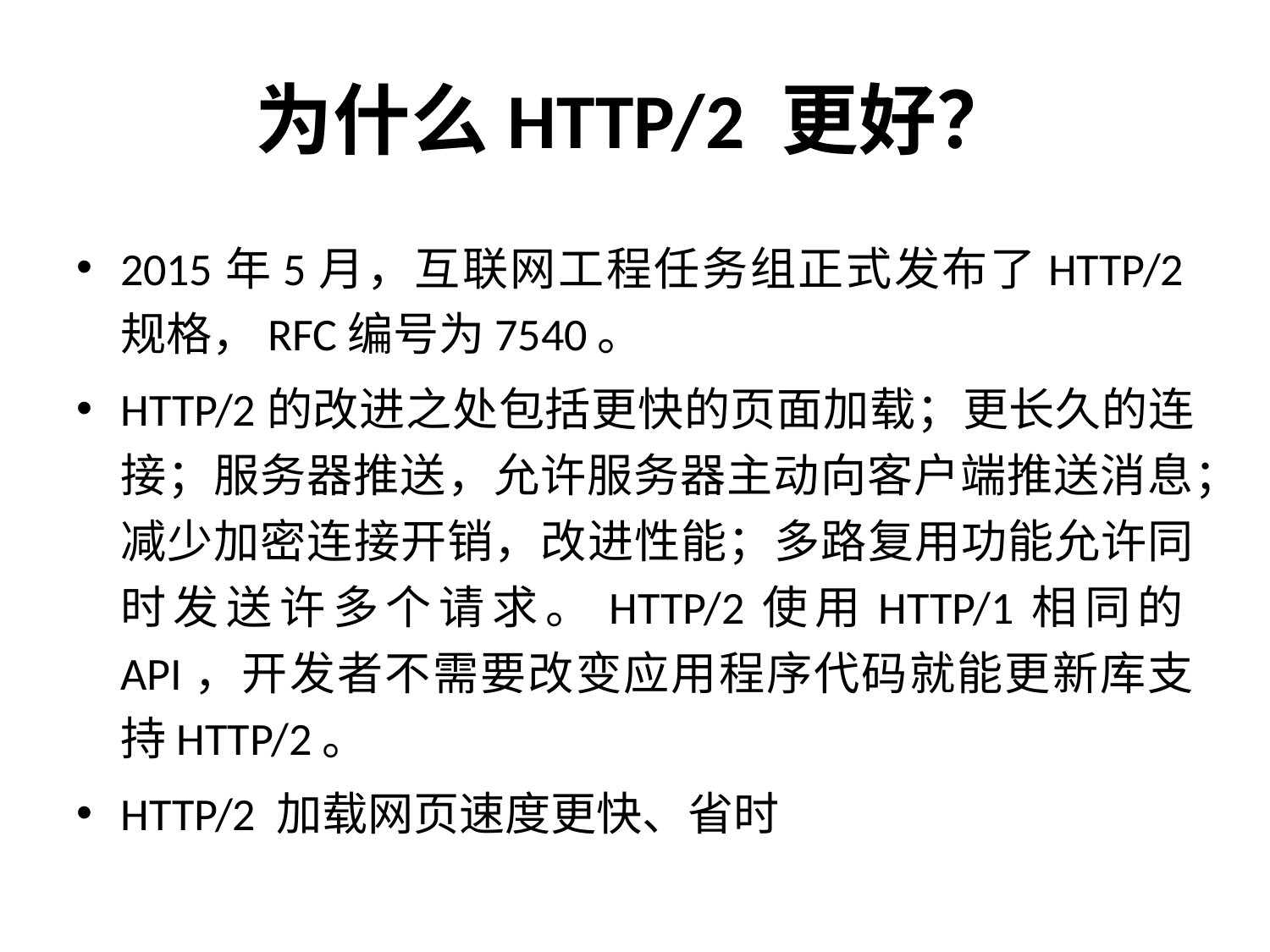

# 为什么HTTP/2 更好？
2015年5月，互联网工程任务组正式发布了HTTP/2规格，RFC编号为7540。
HTTP/2的改进之处包括更快的页面加载；更长久的连接；服务器推送，允许服务器主动向客户端推送消息；减少加密连接开销，改进性能；多路复用功能允许同时发送许多个请求。HTTP/2使用HTTP/1相同的API，开发者不需要改变应用程序代码就能更新库支持HTTP/2。
HTTP/2 加载网页速度更快、省时